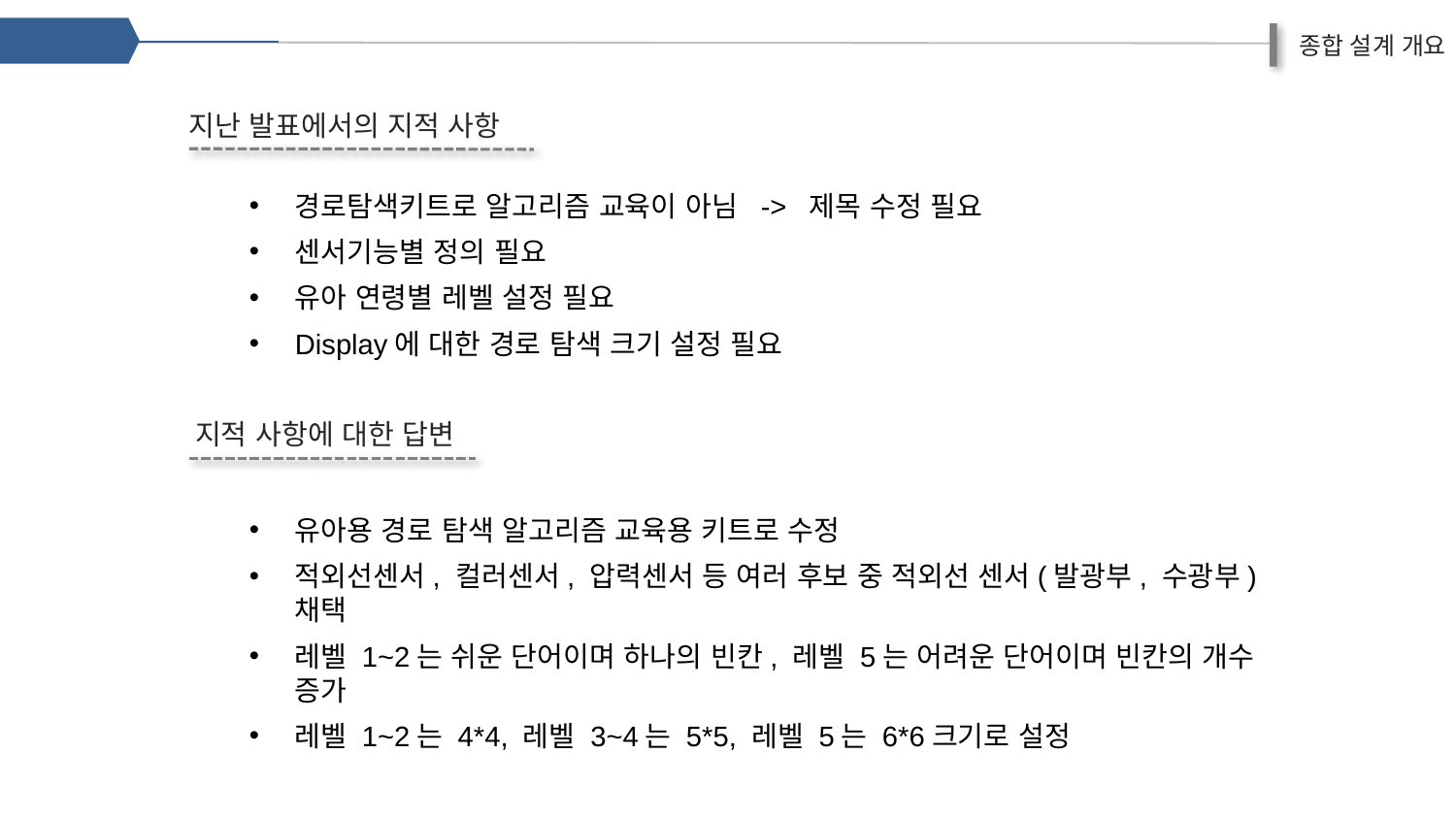

종합 설계 개요

지난 발표에서의 지적 사항
경로탐색키트로 알고리즘 교육이 아님  ->  제목 수정 필요

센서기능별 정의 필요

유아 연령별 레벨 설정 필요

Display에 대한 경로 탐색 크기 설정 필요
지적 사항에 대한 답변
유아용 경로 탐색 알고리즘 교육용 키트로 수정

적외선센서, 컬러센서, 압력센서 등 여러 후보 중 적외선 센서(발광부, 수광부) 채택

레벨 1~2는 쉬운 단어이며 하나의 빈칸, 레벨 5는 어려운 단어이며 빈칸의 개수 증가

레벨 1~2는 4*4, 레벨 3~4는 5*5, 레벨 5는 6*6크기로 설정